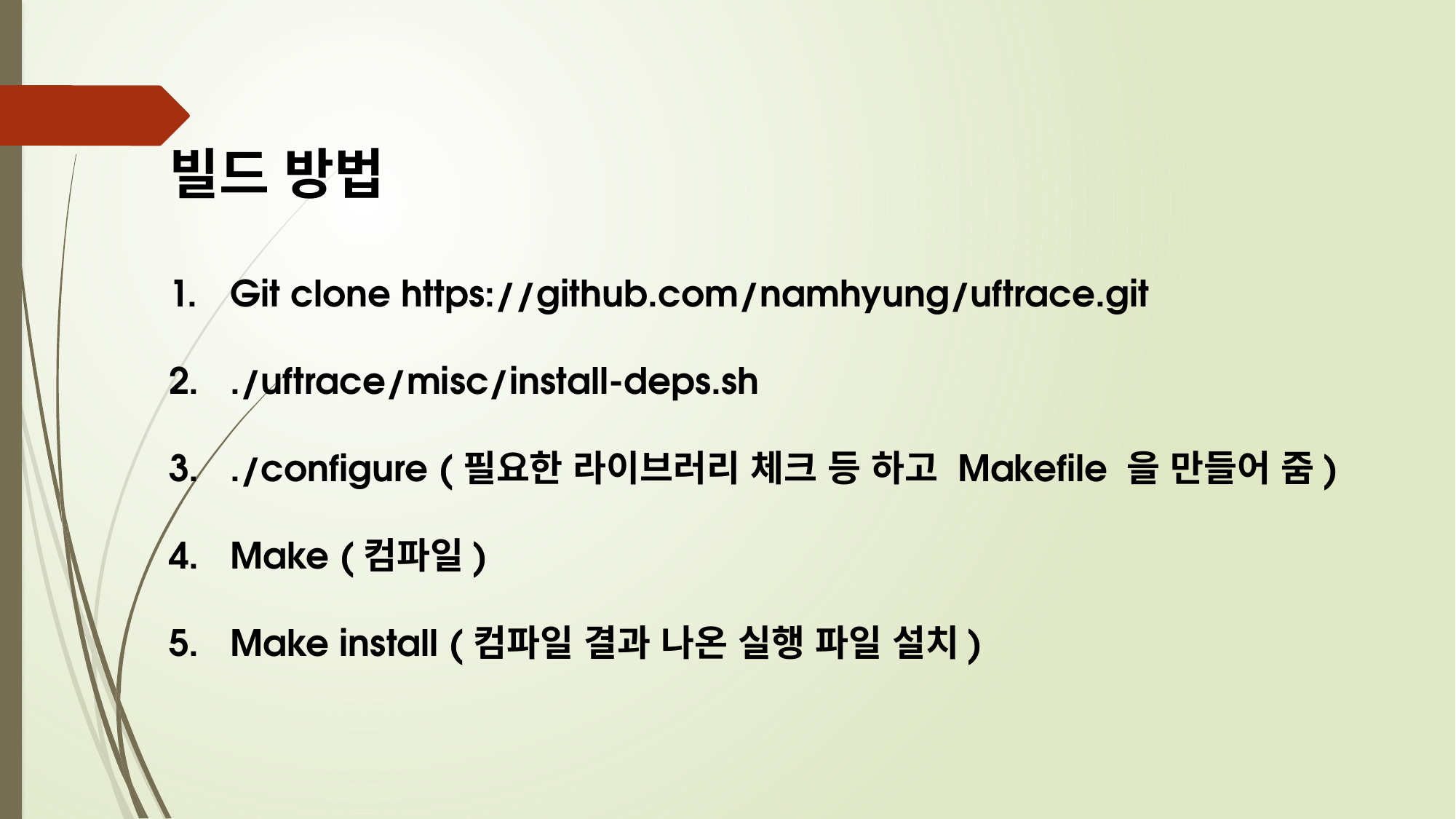

빌드 방법

Git clone https://github.com/namhyung/uftrace.git

./uftrace/misc/install-deps.sh

./configure (필요한 라이브러리 체크 등 하고 Makefile 을 만들어 줌)

Make	(컴파일)

Make install (컴파일 결과 나온 실행 파일 설치)